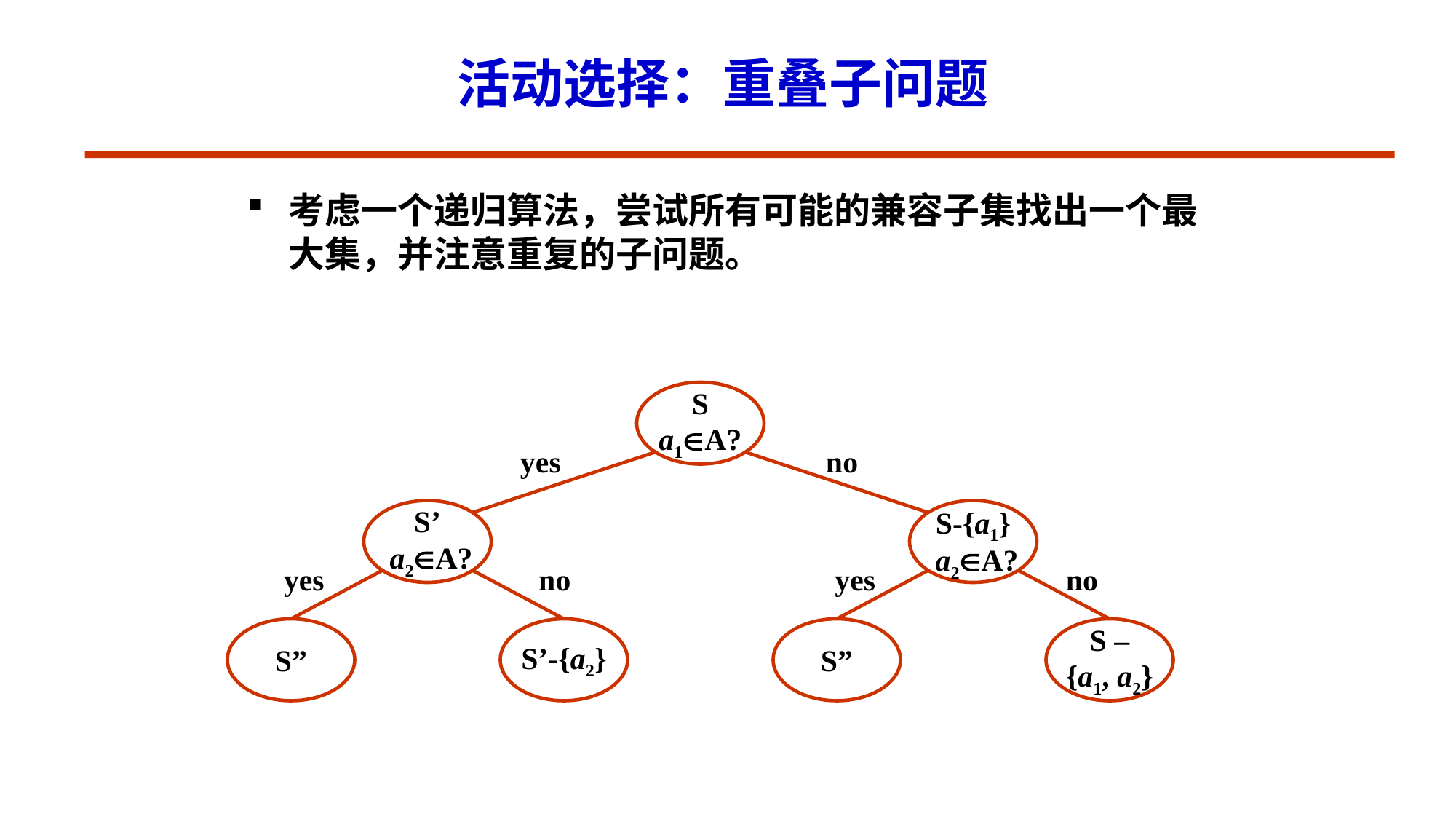

# 活动选择：重叠子问题
考虑一个递归算法，尝试所有可能的兼容子集找出一个最大集，并注意重复的子问题。
S
a1∈A?
yes
no
S’
 a2∈A?
S-{a1}
 a2∈A?
yes
no
yes
no
S”
S’-{a2}
S”
S –
{a1, a2}